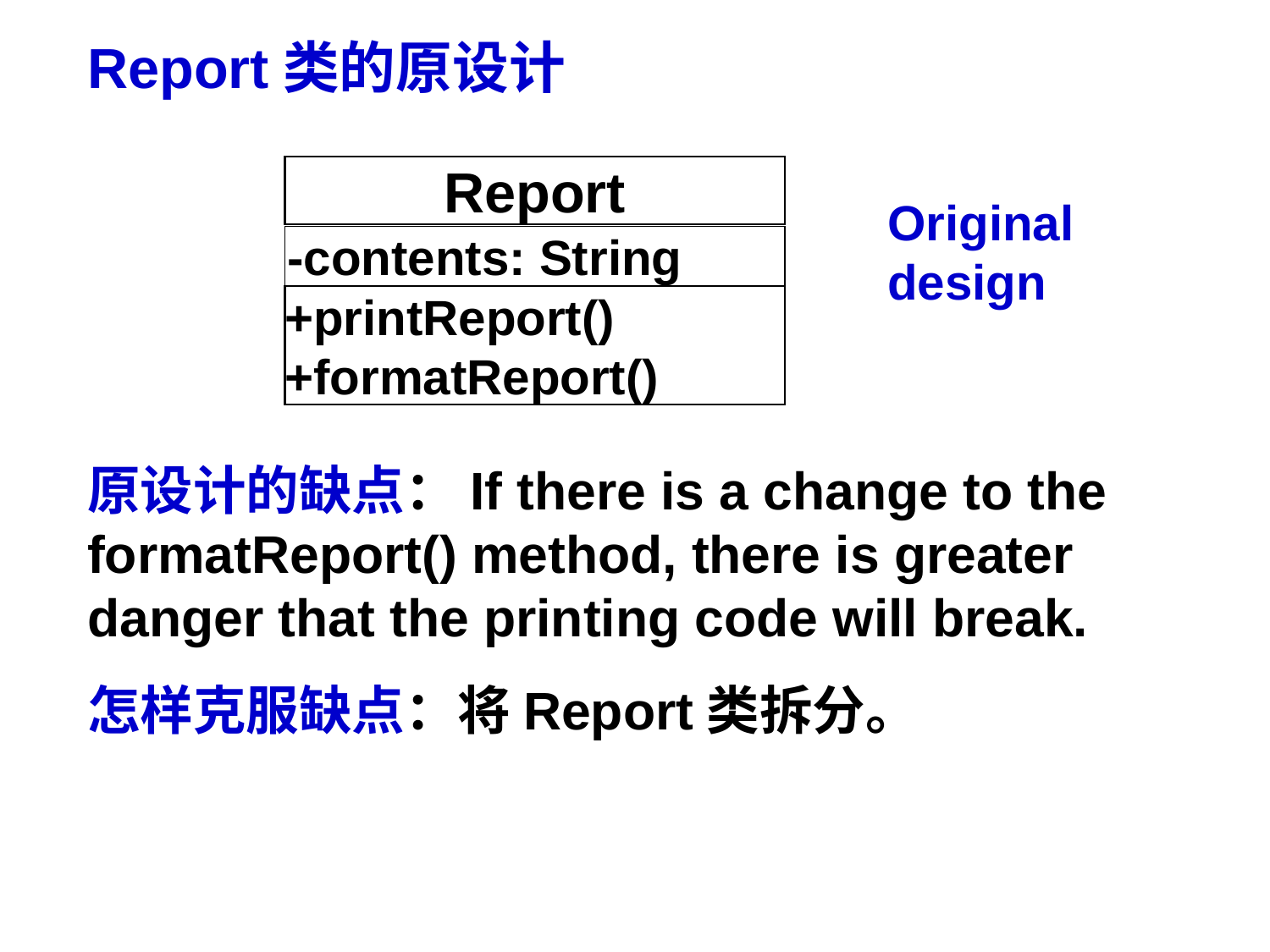

Report类的原设计
Report
Original design
-contents: String
+printReport()
+formatReport()
原设计的缺点：If there is a change to the formatReport() method, there is greater danger that the printing code will break.
怎样克服缺点：将Report类拆分。